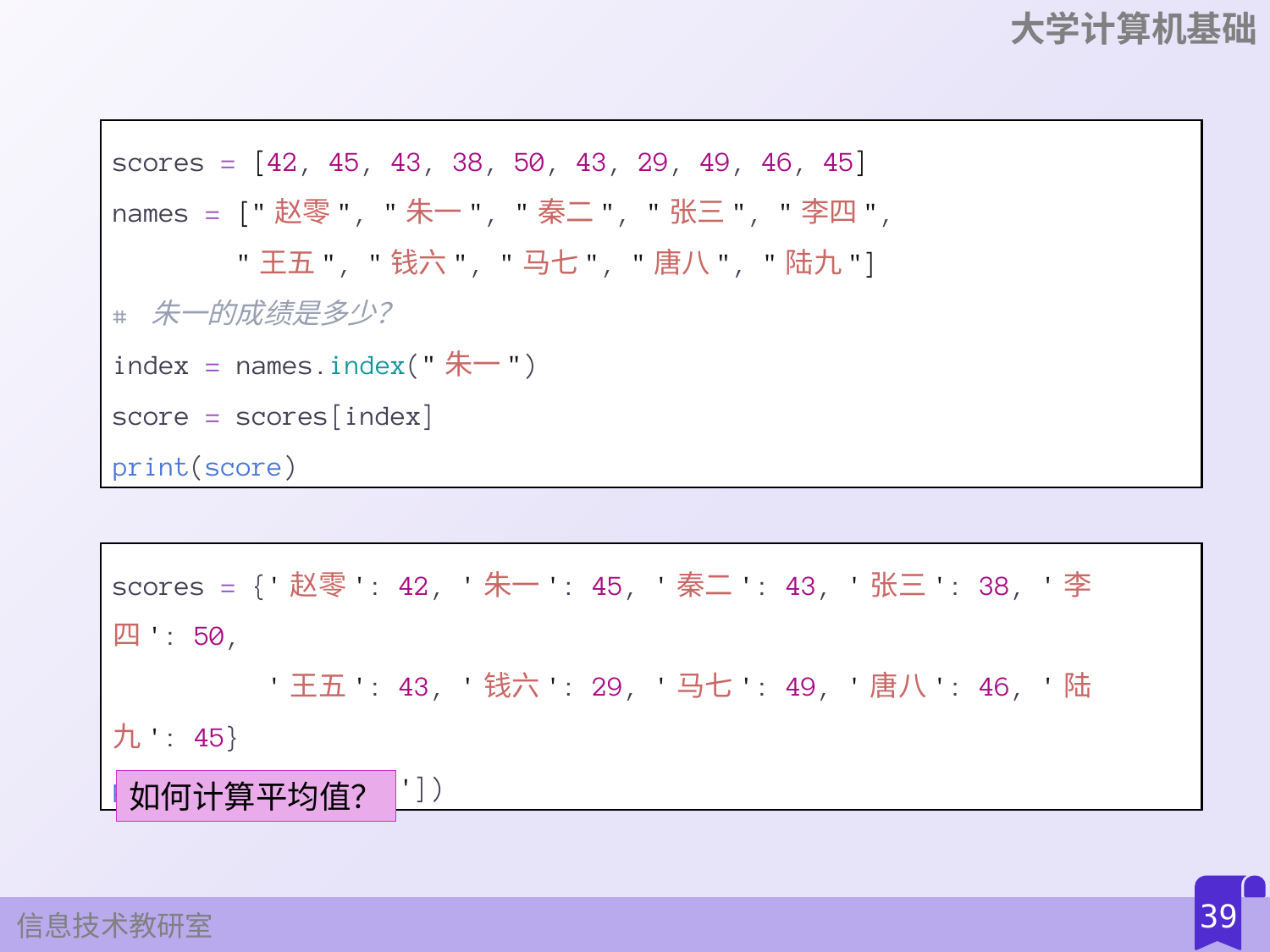

scores = [42, 45, 43, 38, 50, 43, 29, 49, 46, 45]
names = ["赵零", "朱一", "秦二", "张三", "李四",
        "王五", "钱六", "马七", "唐八", "陆九"]
# 朱一的成绩是多少？
index = names.index("朱一")
score = scores[index]
print(score)
scores = {'赵零': 42, '朱一': 45, '秦二': 43, '张三': 38, '李四': 50,
          '王五': 43, '钱六': 29, '马七': 49, '唐八': 46, '陆九': 45}
print(scores['朱一'])
如何计算平均值？
39